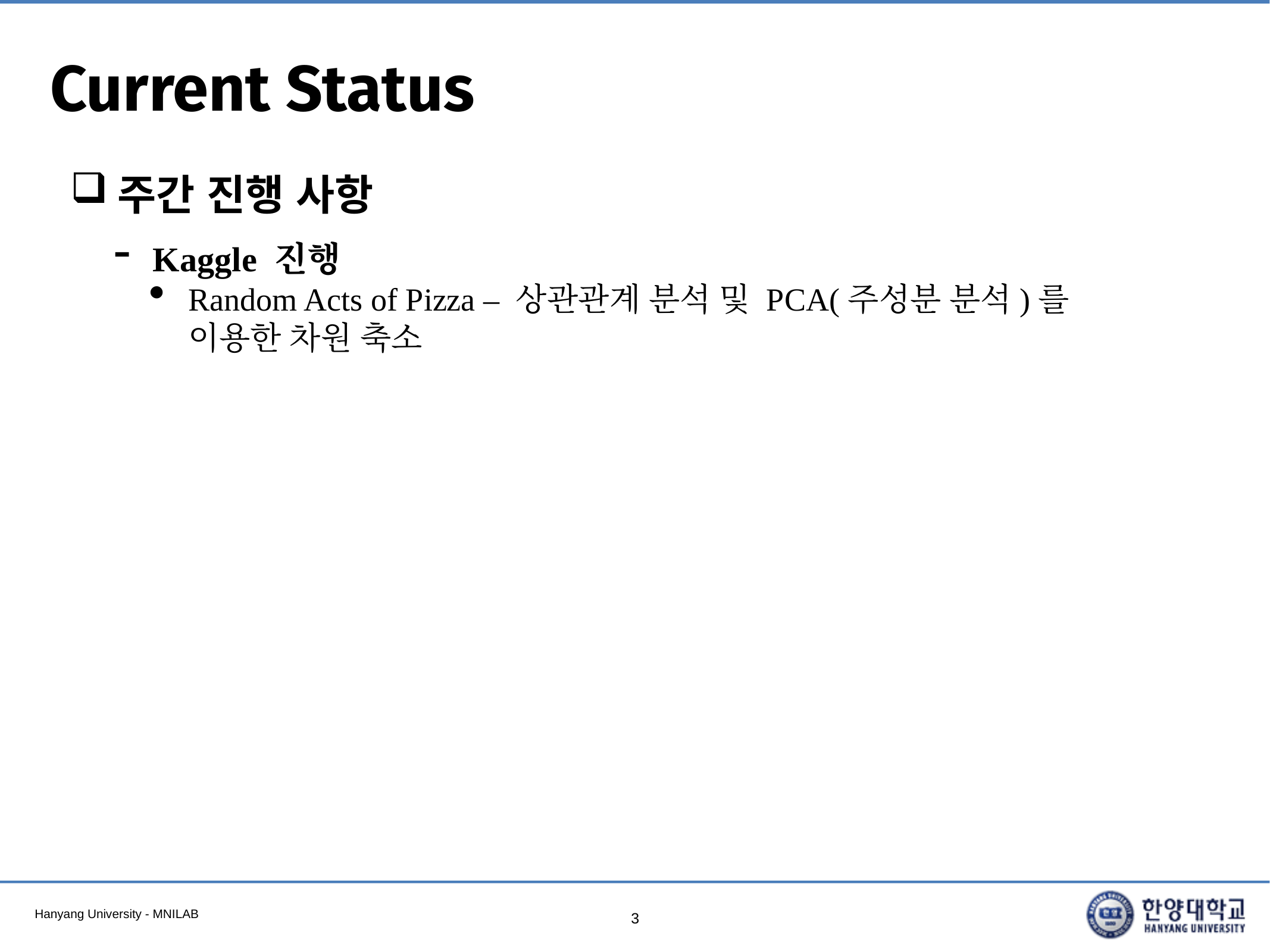

# Current Status
주간 진행 사항
Kaggle 진행
Random Acts of Pizza – 상관관계 분석 및 PCA(주성분 분석)를 이용한 차원 축소
3